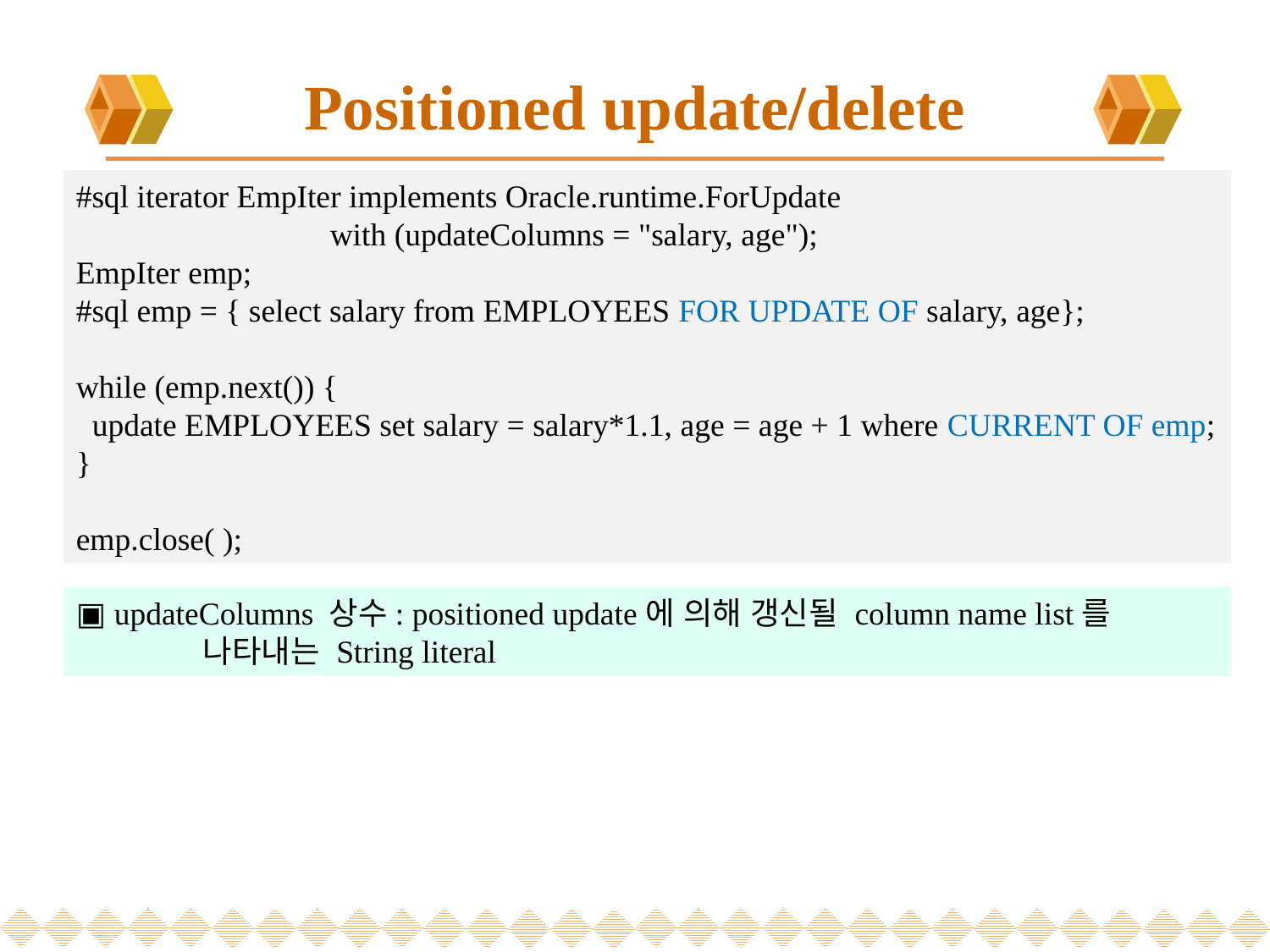

# Positioned update/delete
#sql iterator EmpIter implements Oracle.runtime.ForUpdate
		with (updateColumns = "salary, age");
EmpIter emp;
#sql emp = { select salary from EMPLOYEES FOR UPDATE OF salary, age};

while (emp.next()) {
  update EMPLOYEES set salary = salary*1.1, age = age + 1 where CURRENT OF emp;
}

emp.close( );
▣ updateColumns 상수: positioned update에 의해 갱신될 column name list를
	나타내는 String literal